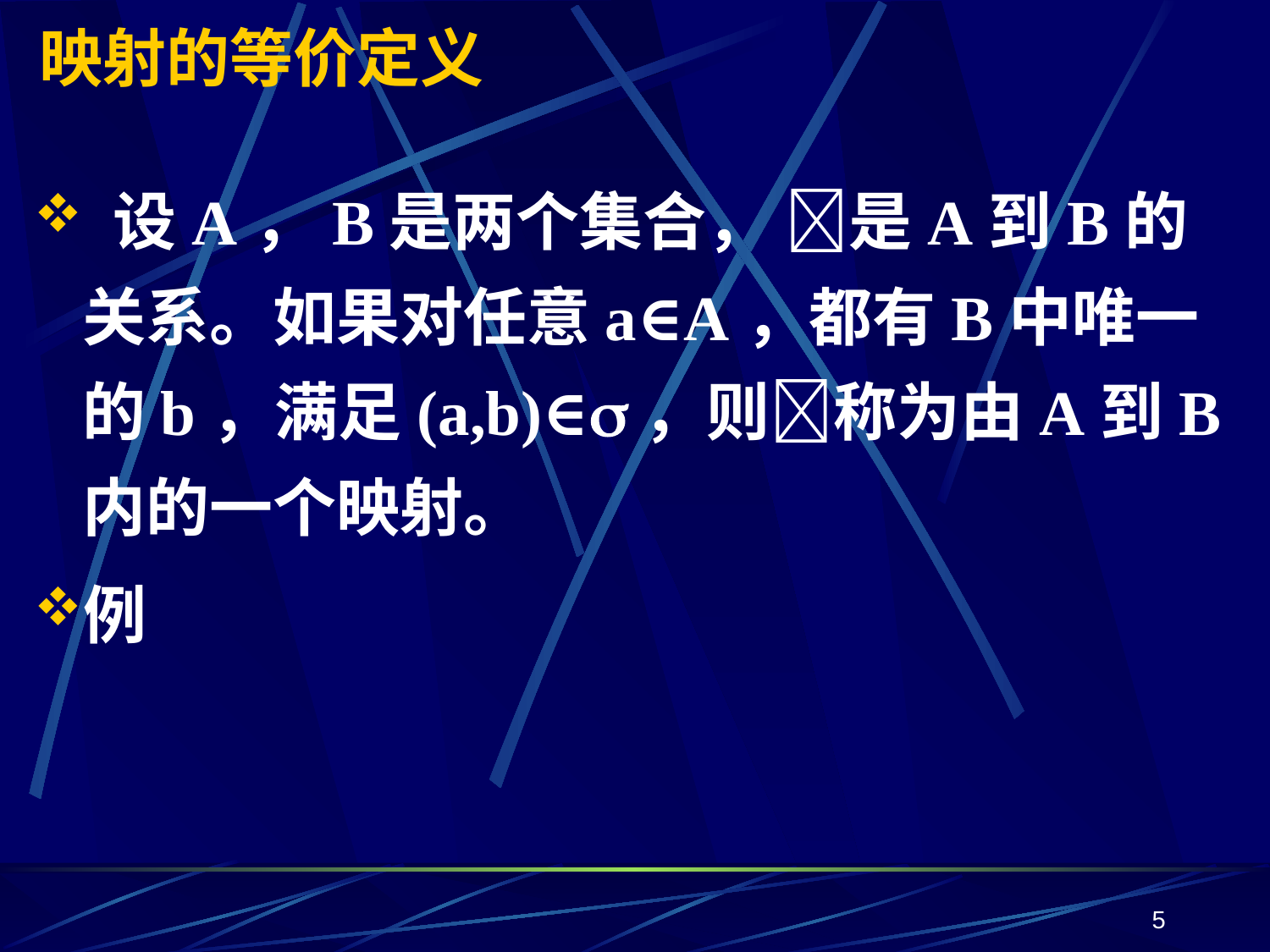

# 映射的等价定义
 设A，B是两个集合， σ是A到B的关系。如果对任意a∈A，都有B中唯一的b，满足(a,b)∈σ，则σ称为由A到B内的一个映射。
例

5